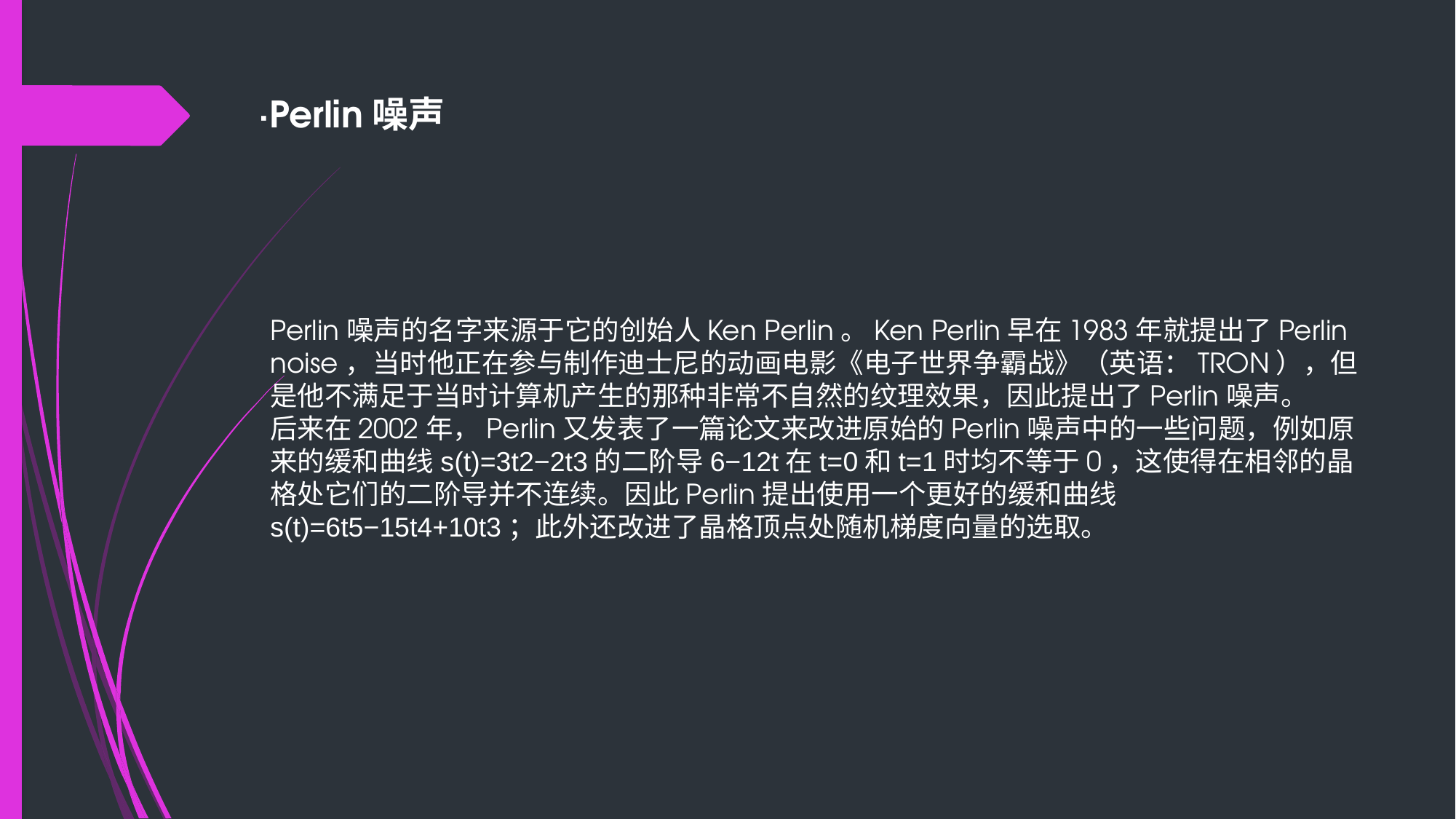

·Perlin噪声

Perlin噪声的名字来源于它的创始人Ken Perlin。Ken Perlin早在1983年就提出了Perlin noise，当时他正在参与制作迪士尼的动画电影《电子世界争霸战》（英语：TRON），但是他不满足于当时计算机产生的那种非常不自然的纹理效果，因此提出了Perlin噪声。
后来在2002年，Perlin又发表了一篇论文来改进原始的Perlin噪声中的一些问题，例如原来的缓和曲线s(t)=3t2−2t3的二阶导6−12t在t=0和t=1时均不等于0，这使得在相邻的晶格处它们的二阶导并不连续。因此Perlin提出使用一个更好的缓和曲线s(t)=6t5−15t4+10t3；此外还改进了晶格顶点处随机梯度向量的选取。